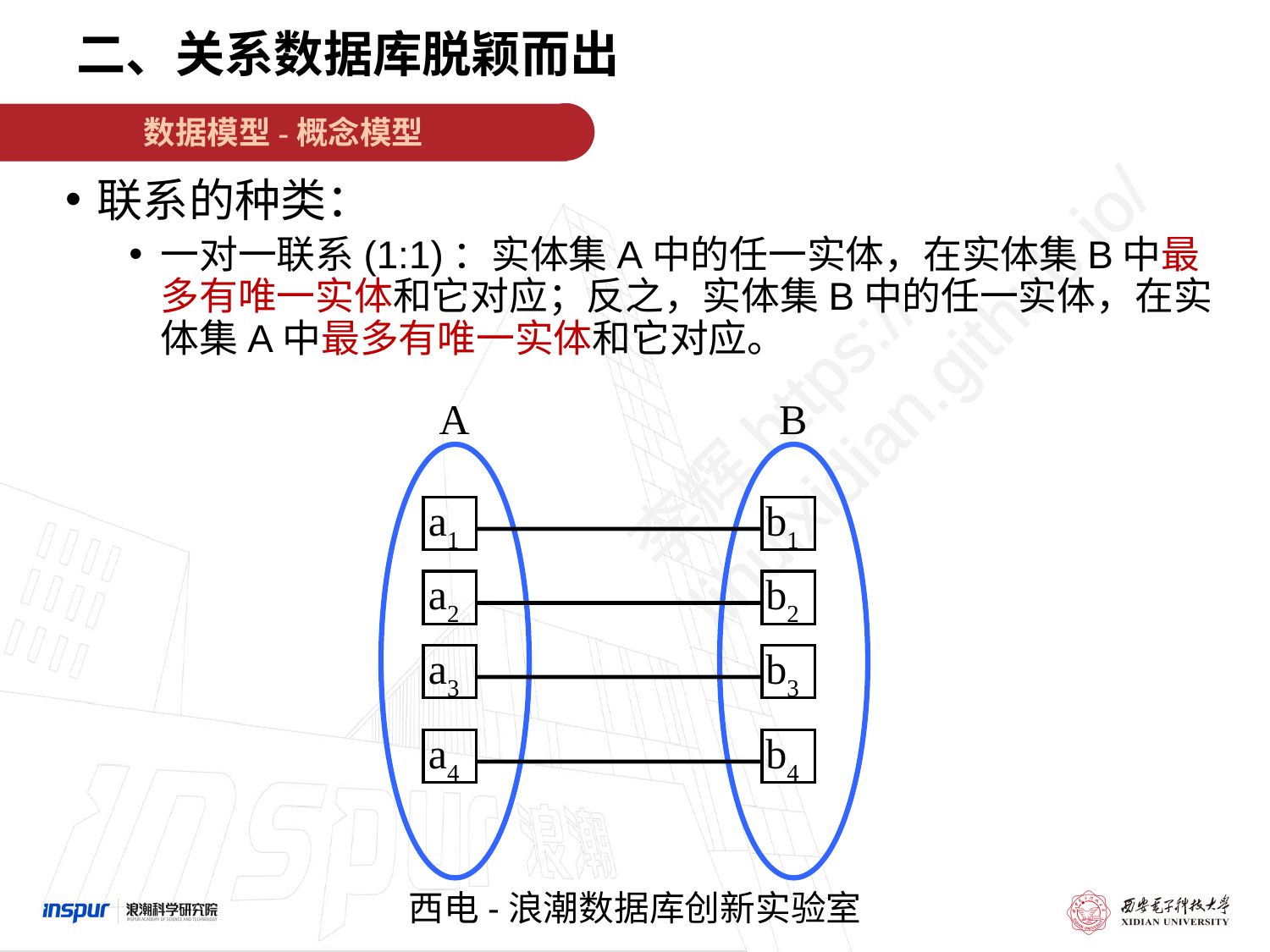

二、关系数据库脱颖而出

数据模型-概念模型
联系的种类：
一对一联系(1:1)：实体集A中的任一实体，在实体集B中最多有唯一实体和它对应；反之，实体集B中的任一实体，在实体集A中最多有唯一实体和它对应。
A
B

a1
b1

a2
b2

a3
b3

a4
b4